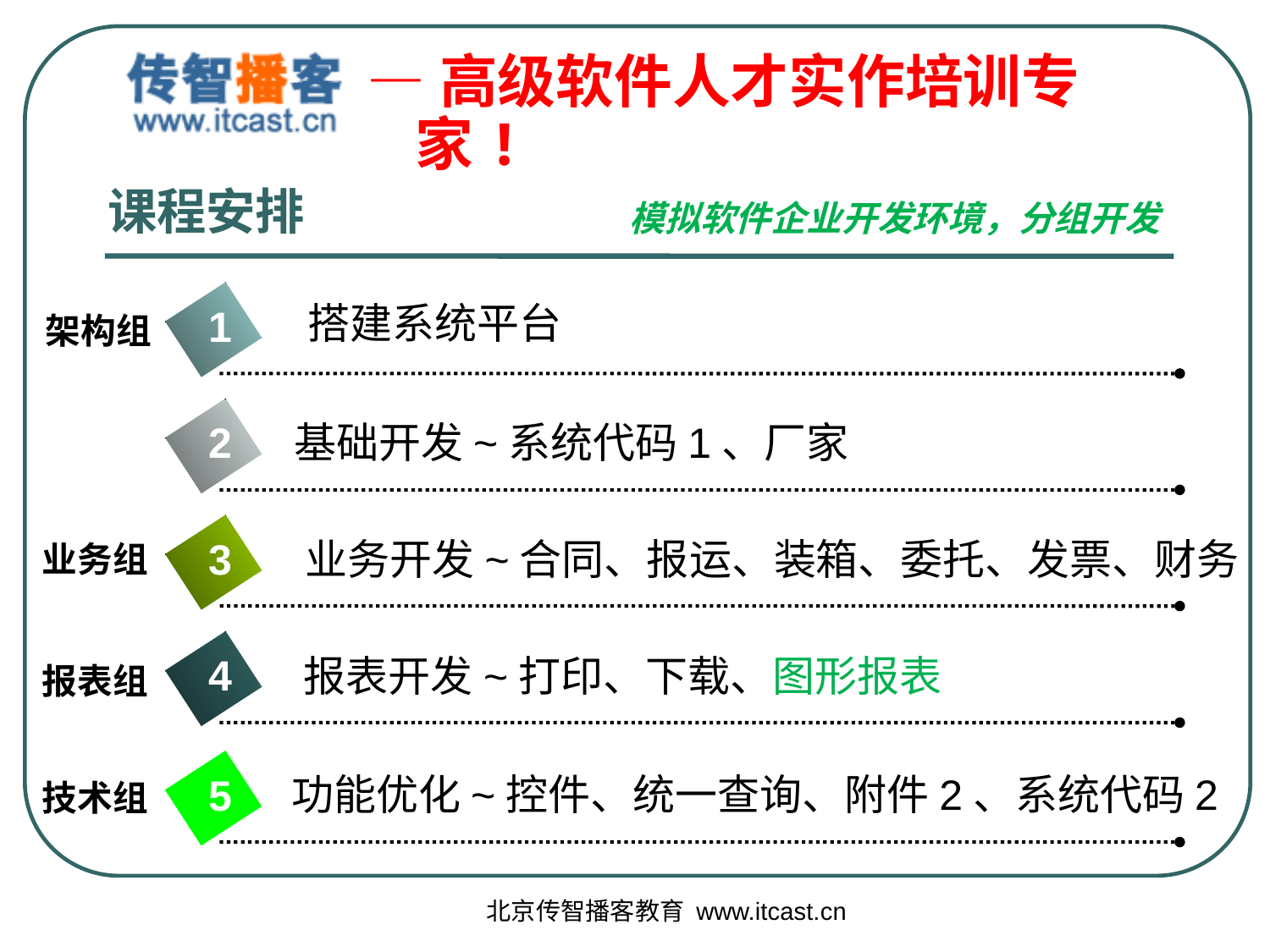

# 课程安排
模拟软件企业开发环境，分组开发

搭建系统平台
1
架构组

2
基础开发~系统代码1、厂家

3
业务开发~合同、报运、装箱、委托、发票、财务
业务组

4
报表开发~打印、下载、图形报表
报表组

功能优化~控件、统一查询、附件2、系统代码2
5
技术组

北京传智播客教育 www.itcast.cn